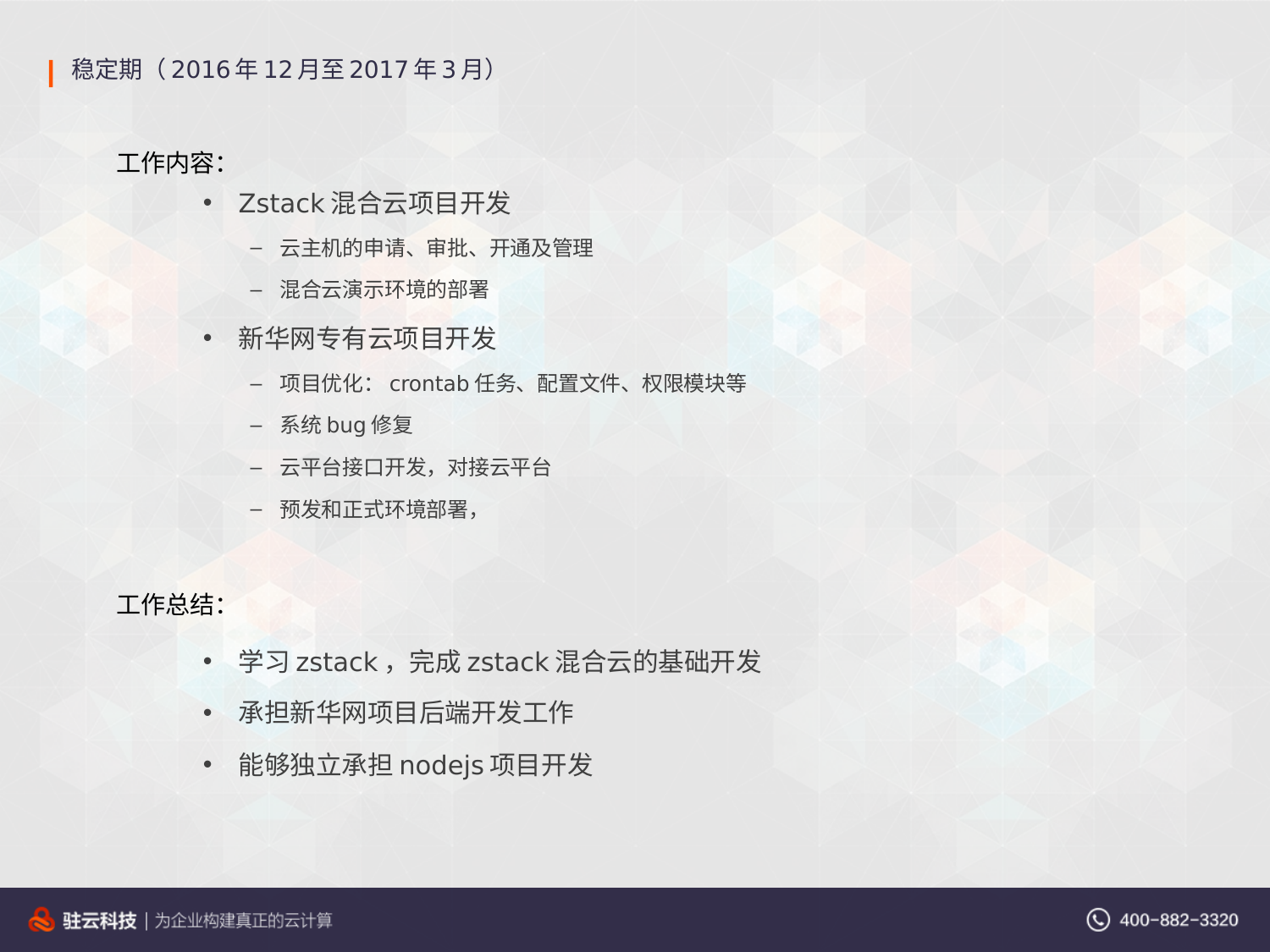

稳定期（2016年12月至2017年3月）

工作内容：
Zstack混合云项目开发
云主机的申请、审批、开通及管理
混合云演示环境的部署
新华网专有云项目开发
项目优化：crontab任务、配置文件、权限模块等
系统bug修复
云平台接口开发，对接云平台
预发和正式环境部署，

学习zstack，完成zstack混合云的基础开发
承担新华网项目后端开发工作
能够独立承担nodejs项目开发

工作总结：